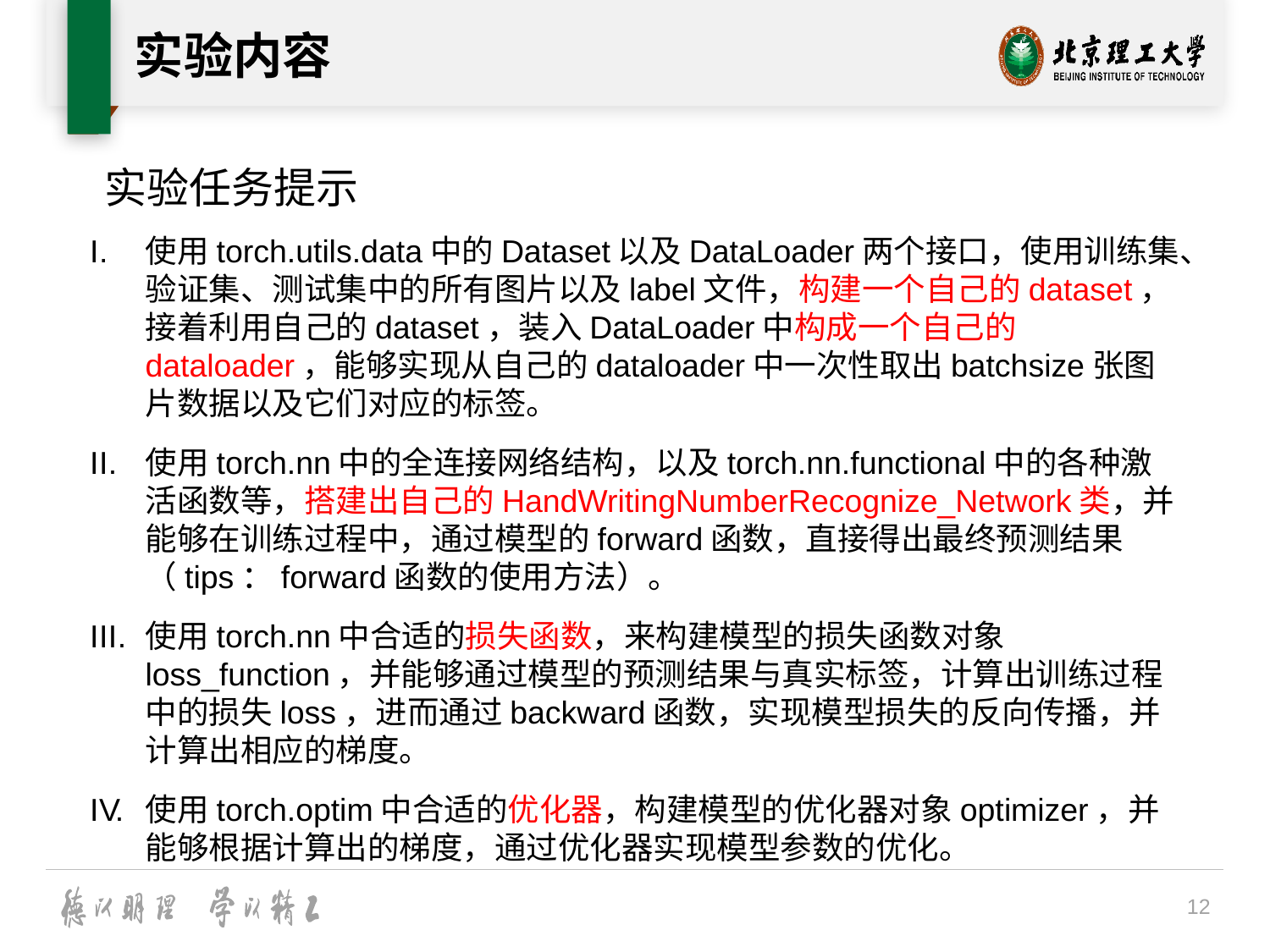

# 实验内容
实验任务提示
使用torch.utils.data中的Dataset以及DataLoader两个接口，使用训练集、验证集、测试集中的所有图片以及label文件，构建一个自己的dataset，接着利用自己的dataset，装入DataLoader中构成一个自己的dataloader，能够实现从自己的dataloader中一次性取出batchsize张图片数据以及它们对应的标签。
使用torch.nn中的全连接网络结构，以及torch.nn.functional中的各种激活函数等，搭建出自己的HandWritingNumberRecognize_Network类，并能够在训练过程中，通过模型的forward函数，直接得出最终预测结果（tips：forward函数的使用方法）。
使用torch.nn中合适的损失函数，来构建模型的损失函数对象loss_function，并能够通过模型的预测结果与真实标签，计算出训练过程中的损失loss，进而通过backward函数，实现模型损失的反向传播，并计算出相应的梯度。
使用torch.optim中合适的优化器，构建模型的优化器对象optimizer，并能够根据计算出的梯度，通过优化器实现模型参数的优化。